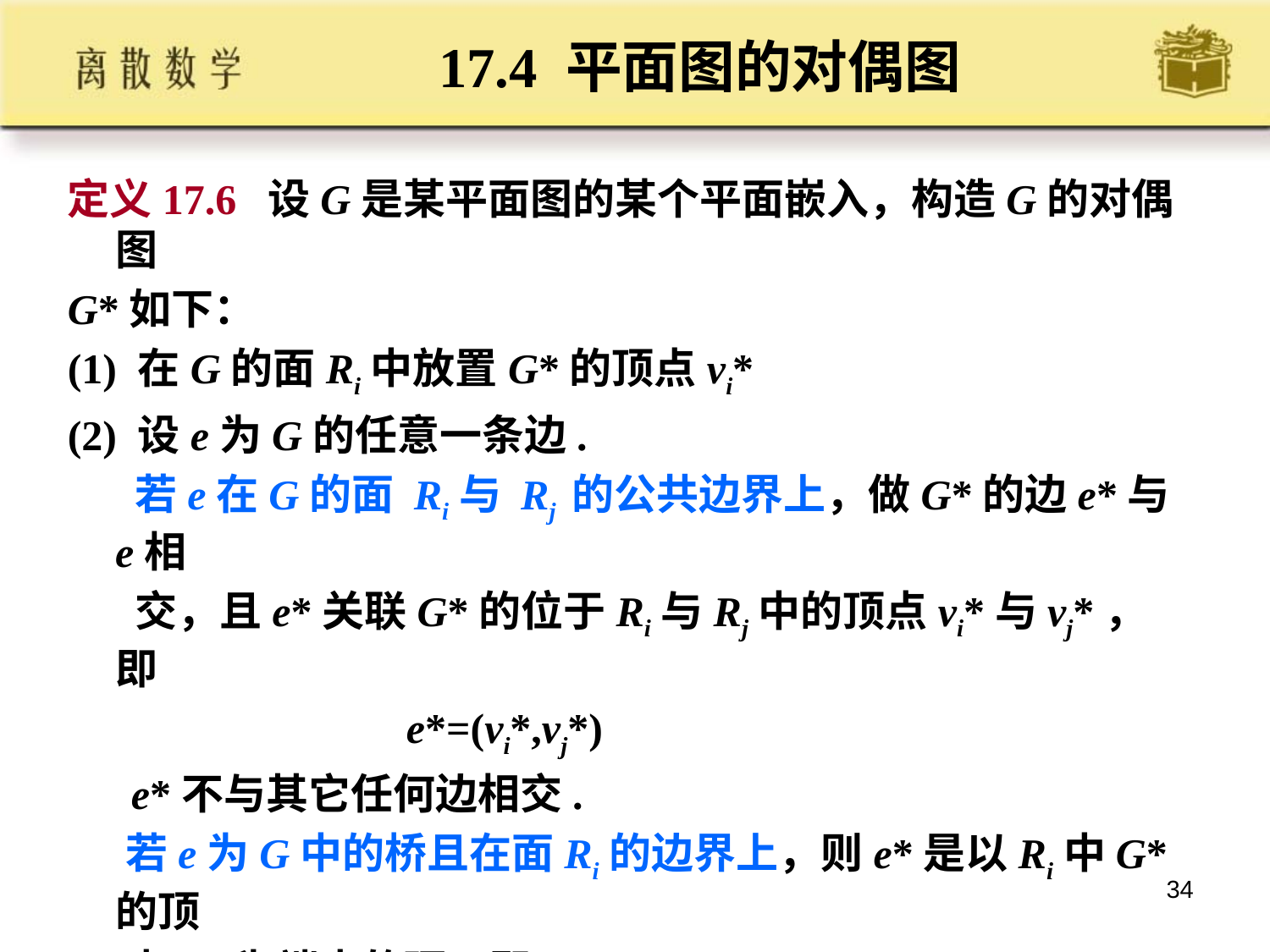

# 17.4 平面图的对偶图
定义17.6  设G是某平面图的某个平面嵌入，构造G的对偶图
G*如下：
(1) 在G的面Ri中放置G*的顶点vi*
(2) 设e为G的任意一条边.
      若e在G的面 Ri与 Rj 的公共边界上，做G*的边e*与e相
      交，且e*关联G*的位于Ri与Rj中的顶点vi*与vj*，即
                                e*=(vi*,vj*)
      e*不与其它任何边相交.
     若e为G中的桥且在面Ri的边界上，则e*是以Ri中G*的顶
     点vi*为端点的环，即e*=(vi*,vi*)
34